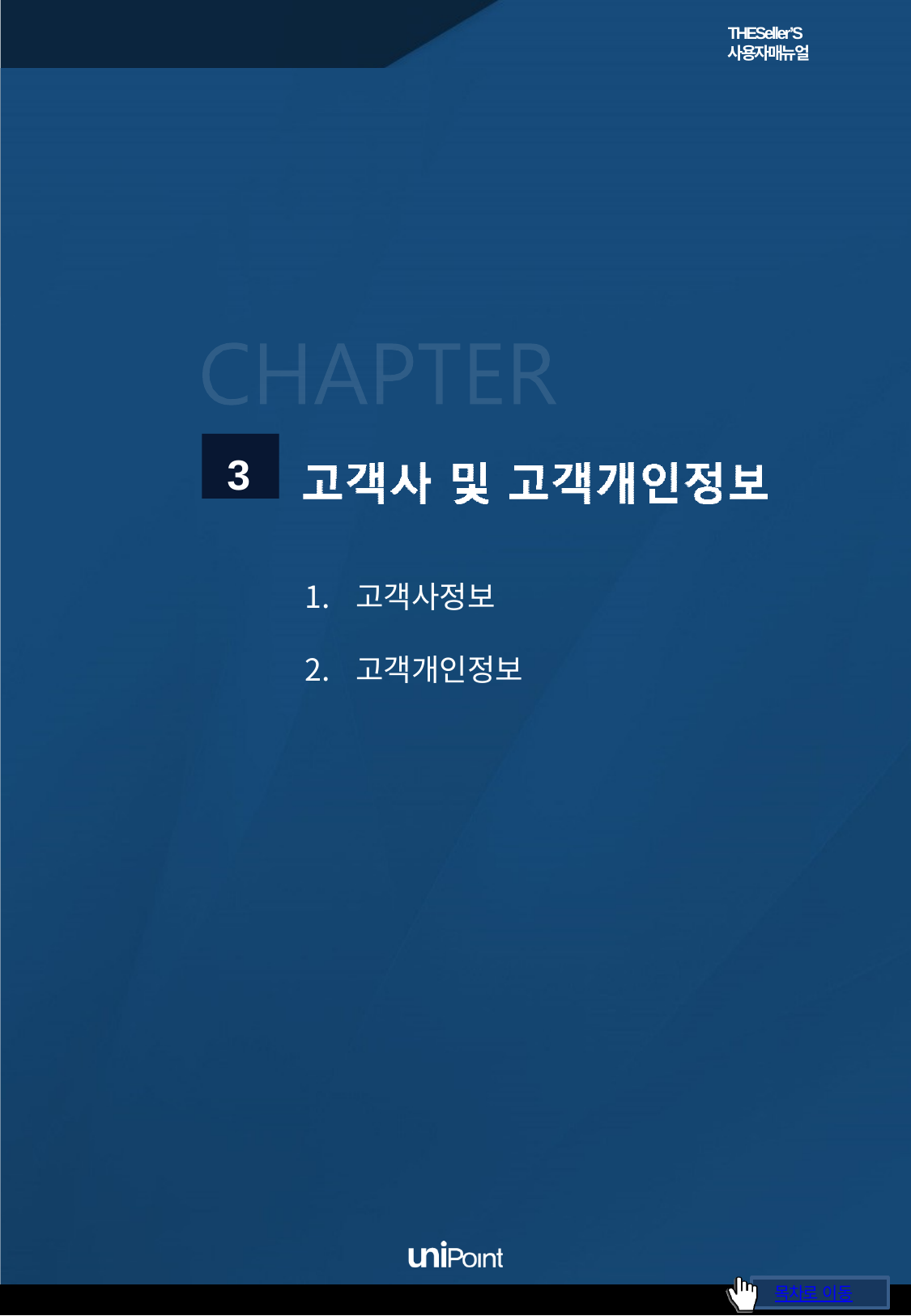

THESeller’S사용자매뉴얼

THE Seller’S 사용자 매뉴얼
3

고객사정보
고객개인정보

목차로 이동